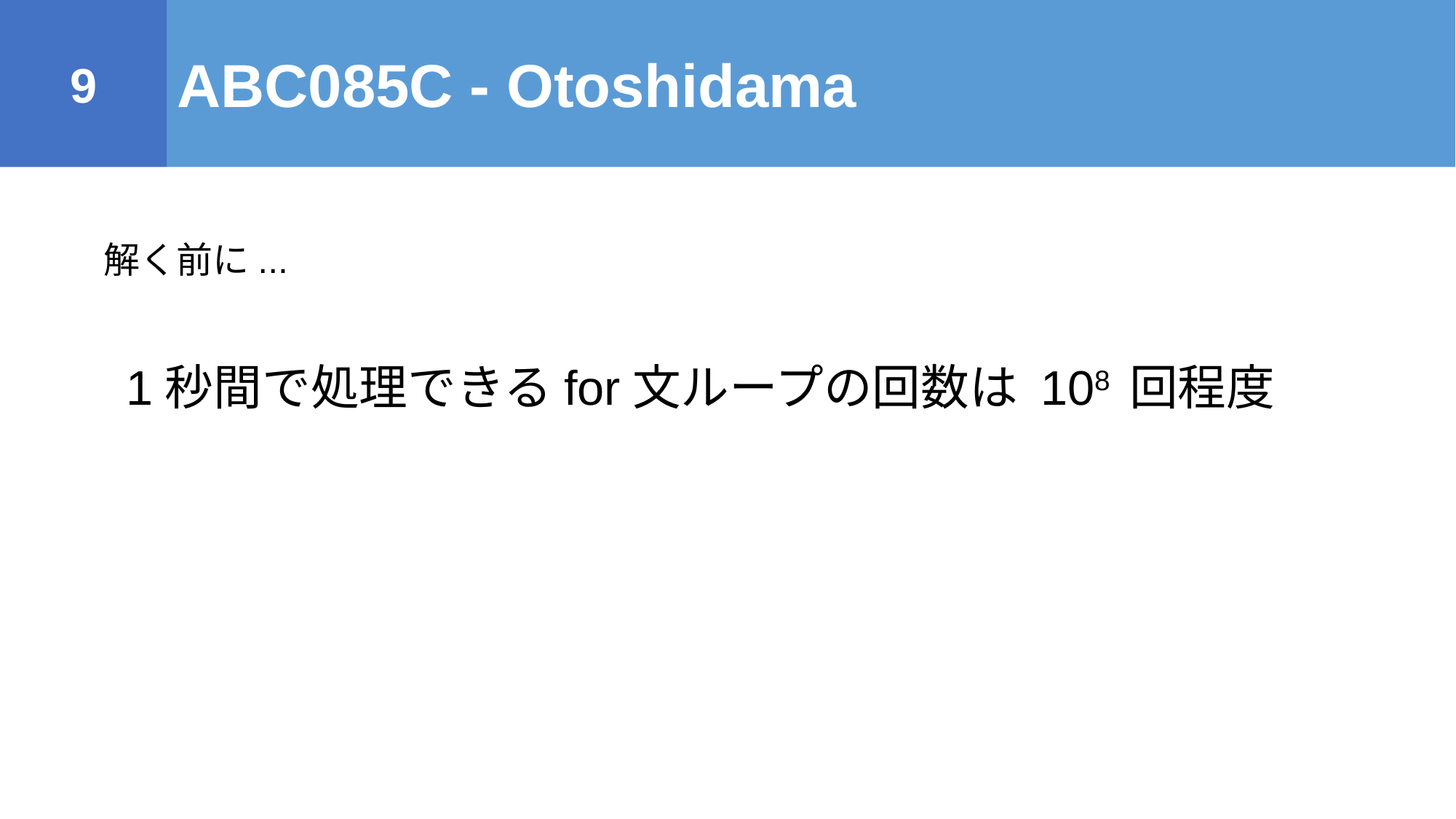

9
ABC085C - Otoshidama
解く前に...
1秒間で処理できるfor文ループの回数は 108 回程度